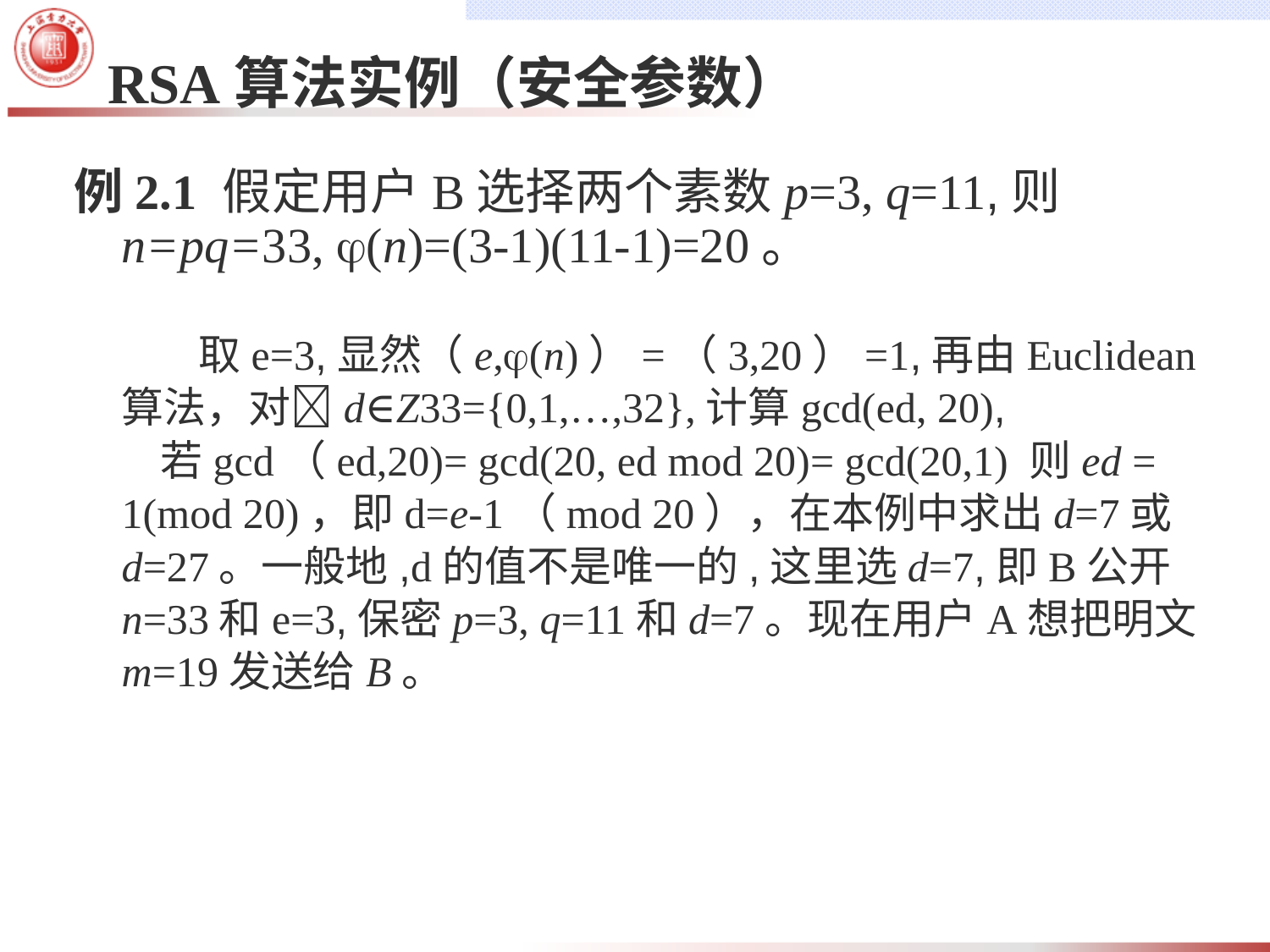

# RSA算法实例（安全参数）
例2.1 假定用户B选择两个素数p=3, q=11,则n=pq=33, ϕ(n)=(3-1)(11-1)=20。

       取e=3,显然（e,ϕ(n)）=（3,20）=1,再由Euclidean算法，对∀d∈Z33={0,1,…,32},计算gcd(ed, 20),
   若gcd（ed,20)= gcd(20, ed mod 20)= gcd(20,1) 则ed = 1(mod 20)，即d=e-1（mod 20），在本例中求出d=7或d=27。一般地,d的值不是唯一的,这里选d=7,即B公开n=33和e=3,保密p=3, q=11和d=7。现在用户A想把明文m=19发送给B。